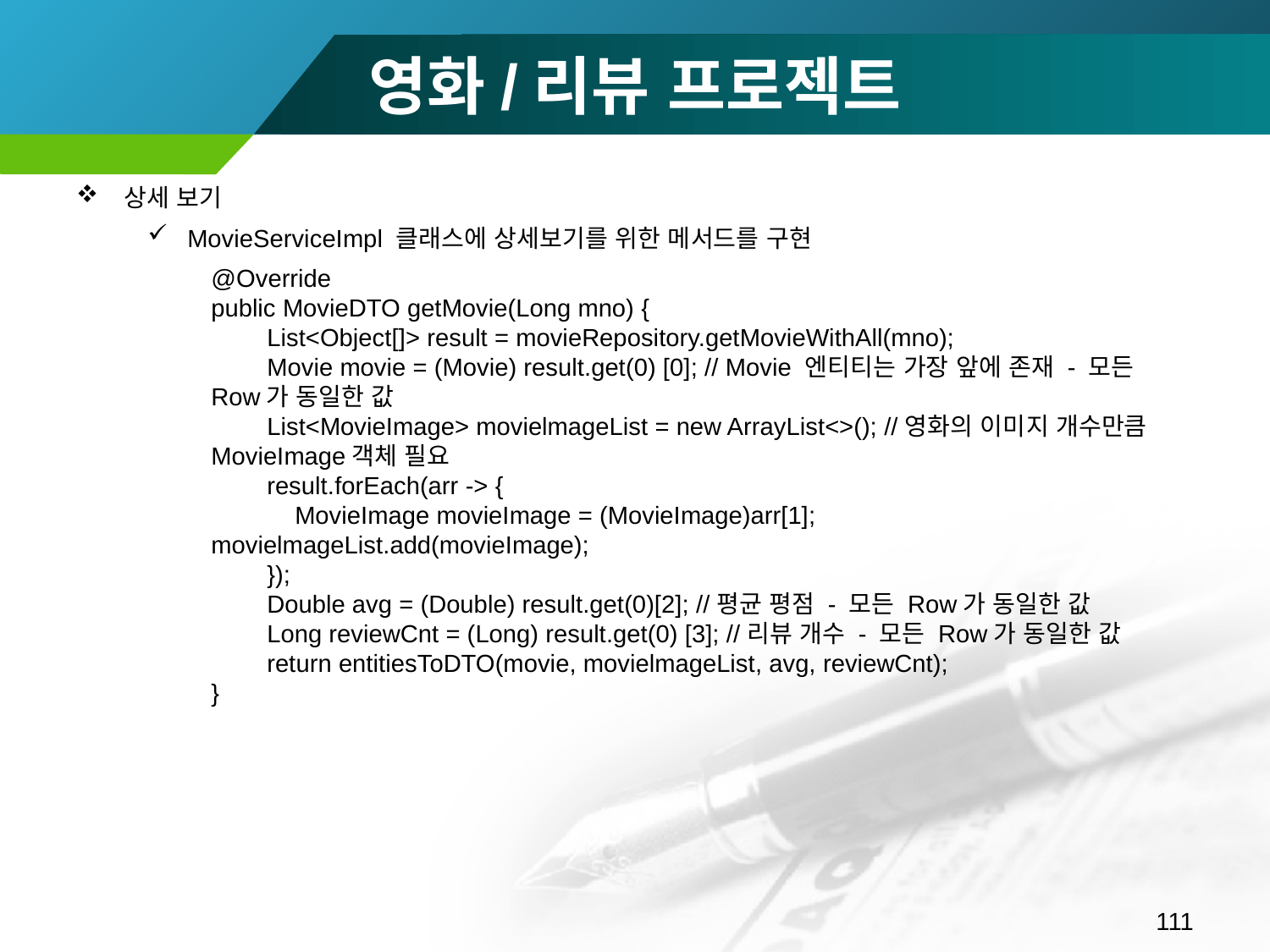

# 영화/리뷰 프로젝트
상세 보기
MovieServiceImpl 클래스에 상세보기를 위한 메서드를 구현
@Override
public MovieDTO getMovie(Long mno) {
        List<Object[]> result = movieRepository.getMovieWithAll(mno);
        Movie movie = (Movie) result.get(0) [0]; // Movie 엔티티는 가장 앞에 존재 - 모든 Row가 동일한 값
        List<MovieImage> movielmageList = new ArrayList<>(); //영화의 이미지 개수만큼 MovieImage객체 필요
        result.forEach(arr -> {
            MovieImage movieImage = (MovieImage)arr[1]; movielmageList.add(movieImage);
        });
        Double avg = (Double) result.get(0)[2]; //평균 평점 - 모든 Row가 동일한 값
        Long reviewCnt = (Long) result.get(0) [3]; //리뷰 개수 - 모든 Row가 동일한 값
        return entitiesToDTO(movie, movielmageList, avg, reviewCnt);
}
111